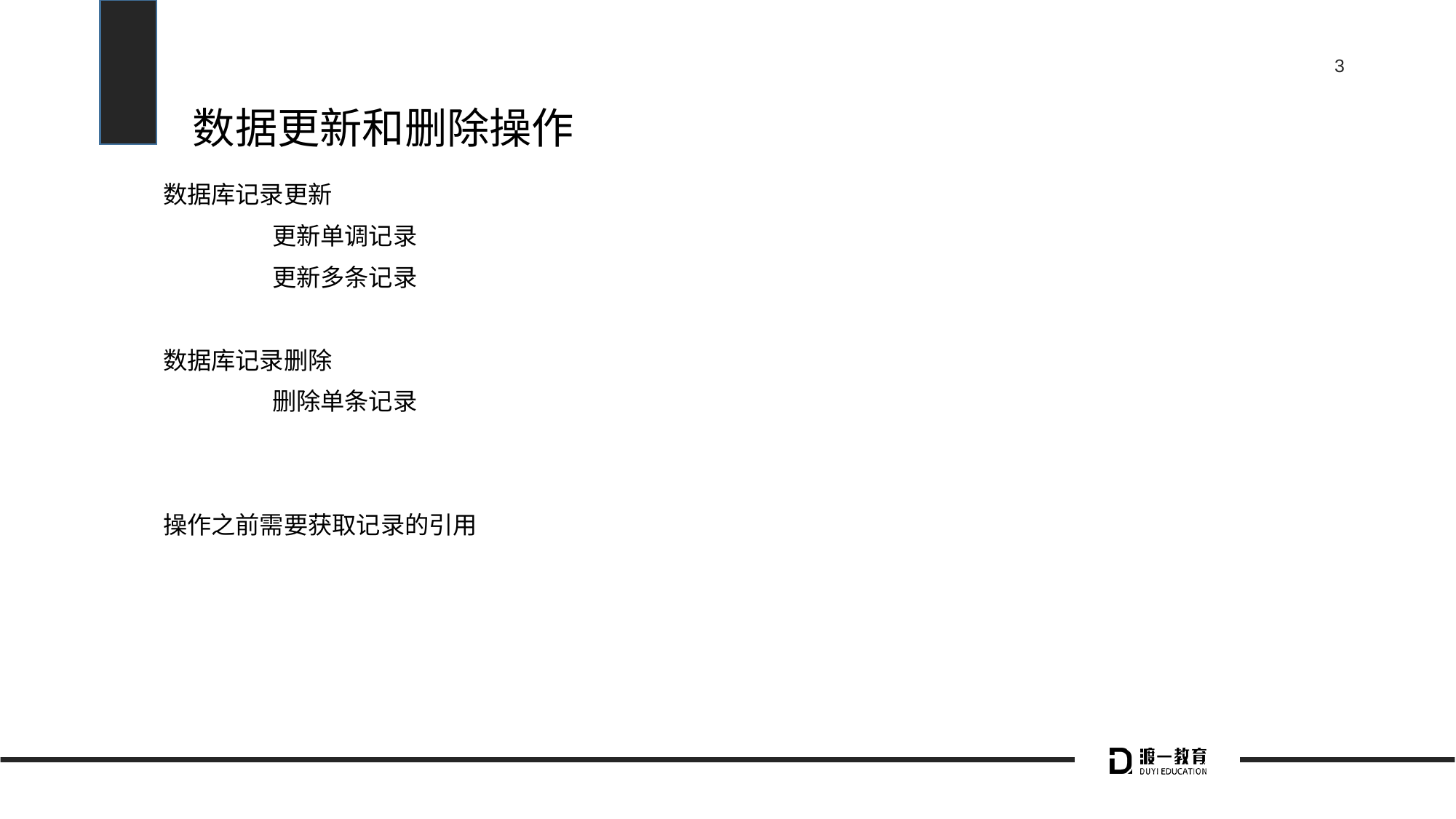

# 数据更新和删除操作
数据库记录更新
	更新单调记录
	更新多条记录

数据库记录删除
	删除单条记录

操作之前需要获取记录的引用